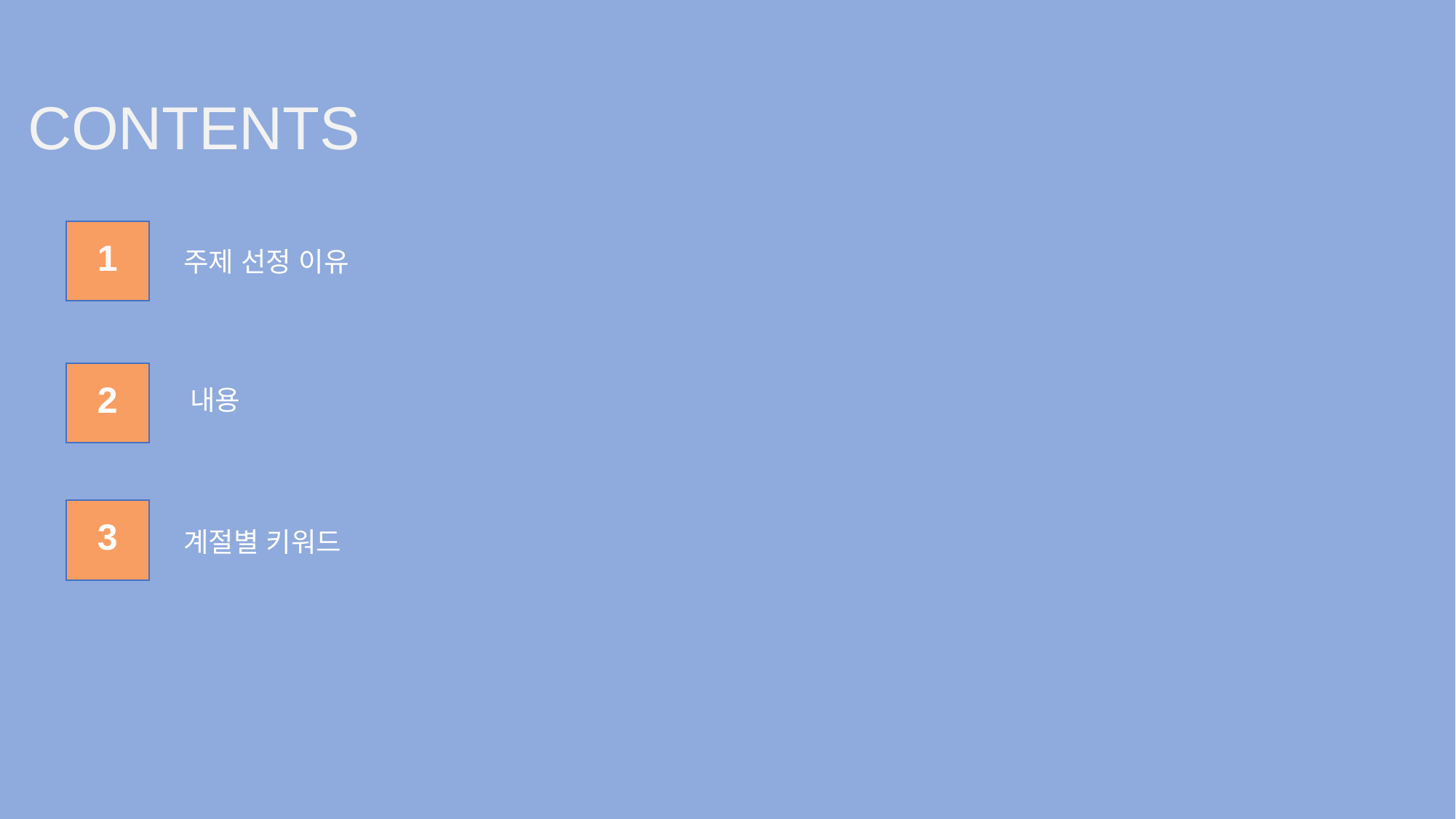

CONTENTS

1
주제 선정 이유

2
내용

3
계절별 키워드